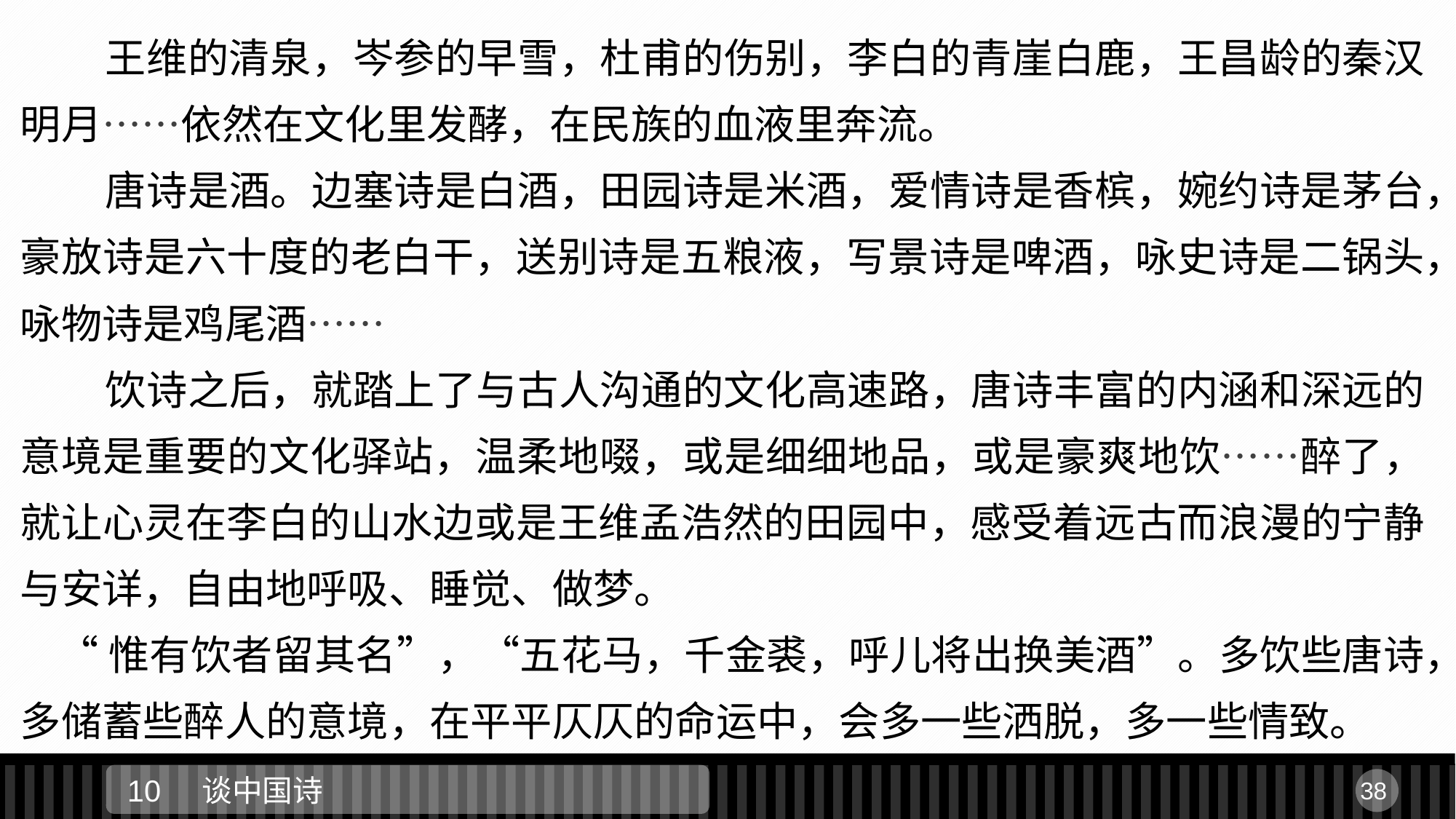

王维的清泉，岑参的早雪，杜甫的伤别，李白的青崖白鹿，王昌龄的秦汉明月……依然在文化里发酵，在民族的血液里奔流。
        唐诗是酒。边塞诗是白酒，田园诗是米酒，爱情诗是香槟，婉约诗是茅台，豪放诗是六十度的老白干，送别诗是五粮液，写景诗是啤酒，咏史诗是二锅头，咏物诗是鸡尾酒……
        饮诗之后，就踏上了与古人沟通的文化高速路，唐诗丰富的内涵和深远的意境是重要的文化驿站，温柔地啜，或是细细地品，或是豪爽地饮……醉了，就让心灵在李白的山水边或是王维孟浩然的田园中，感受着远古而浪漫的宁静与安详，自由地呼吸、睡觉、做梦。
    “惟有饮者留其名”，“五花马，千金裘，呼儿将出换美酒”。多饮些唐诗，多储蓄些醉人的意境，在平平仄仄的命运中，会多一些洒脱，多一些情致。